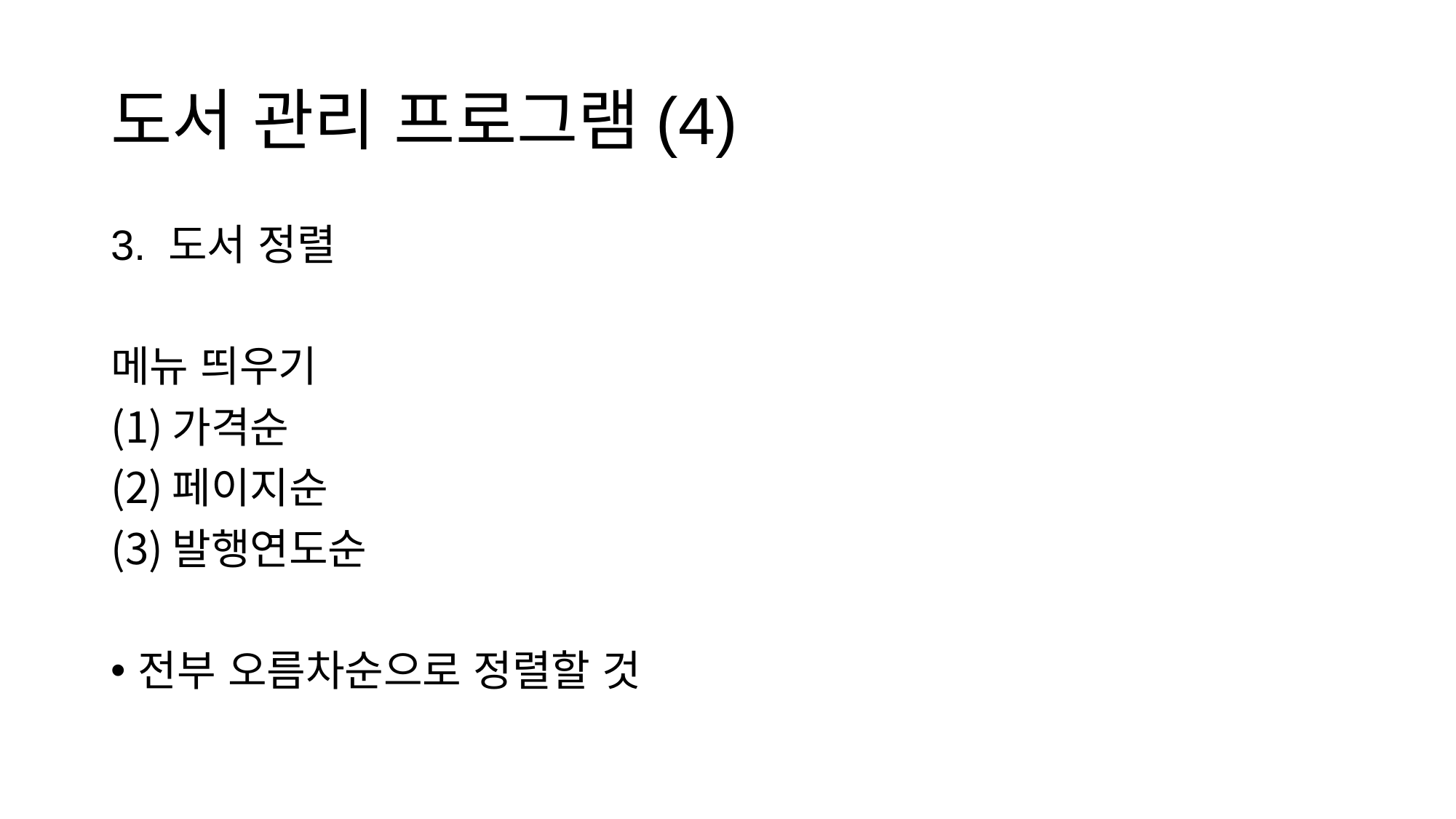

# 도서 관리 프로그램(4)
3. 도서 정렬

메뉴 띄우기
가격순
페이지순
발행연도순

전부 오름차순으로 정렬할 것